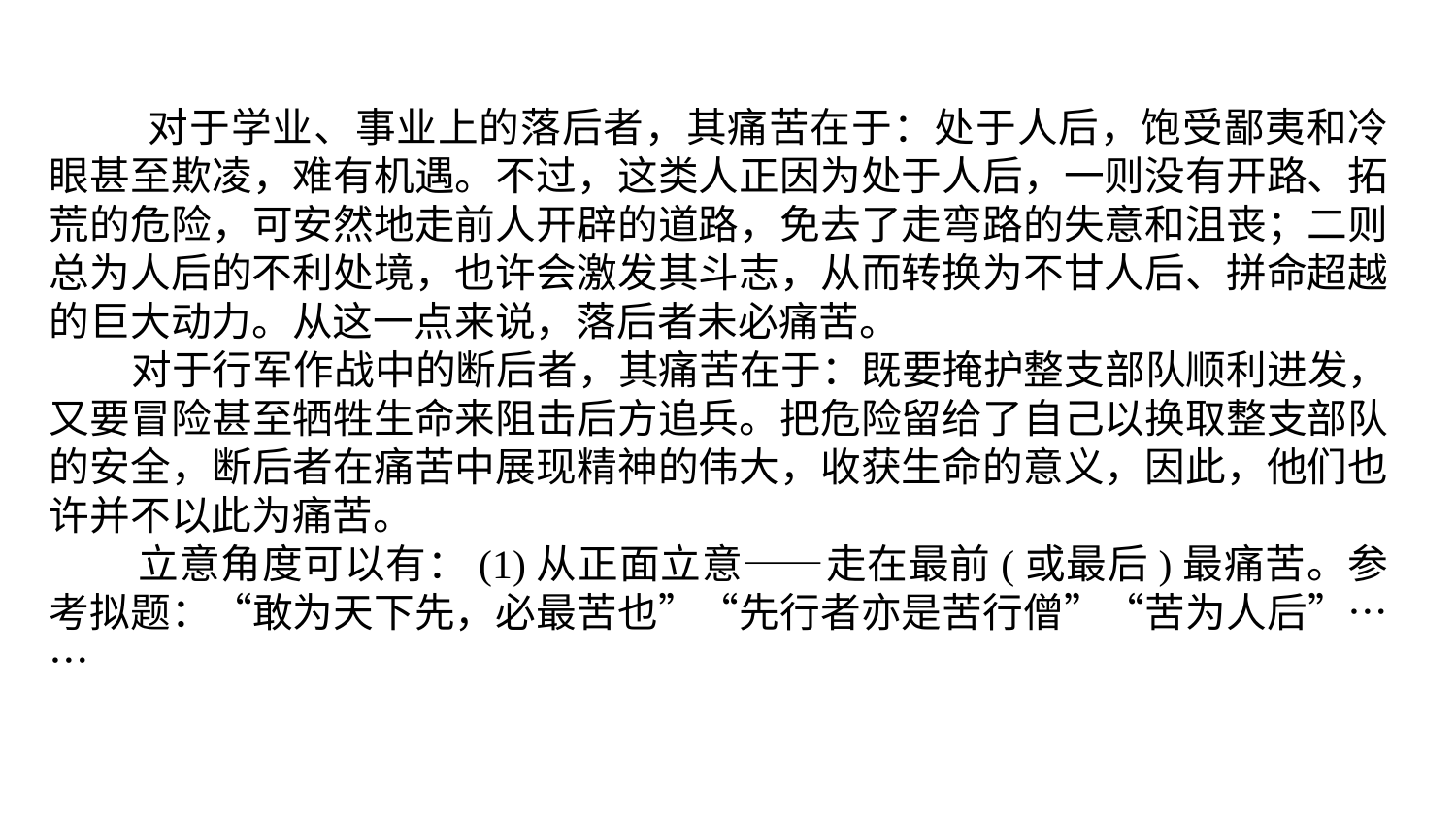

对于学业、事业上的落后者，其痛苦在于：处于人后，饱受鄙夷和冷眼甚至欺凌，难有机遇。不过，这类人正因为处于人后，一则没有开路、拓荒的危险，可安然地走前人开辟的道路，免去了走弯路的失意和沮丧；二则总为人后的不利处境，也许会激发其斗志，从而转换为不甘人后、拼命超越的巨大动力。从这一点来说，落后者未必痛苦。
        对于行军作战中的断后者，其痛苦在于：既要掩护整支部队顺利进发，又要冒险甚至牺牲生命来阻击后方追兵。把危险留给了自己以换取整支部队的安全，断后者在痛苦中展现精神的伟大，收获生命的意义，因此，他们也许并不以此为痛苦。
        立意角度可以有：(1)从正面立意——走在最前(或最后)最痛苦。参考拟题：“敢为天下先，必最苦也”“先行者亦是苦行僧”“苦为人后”……